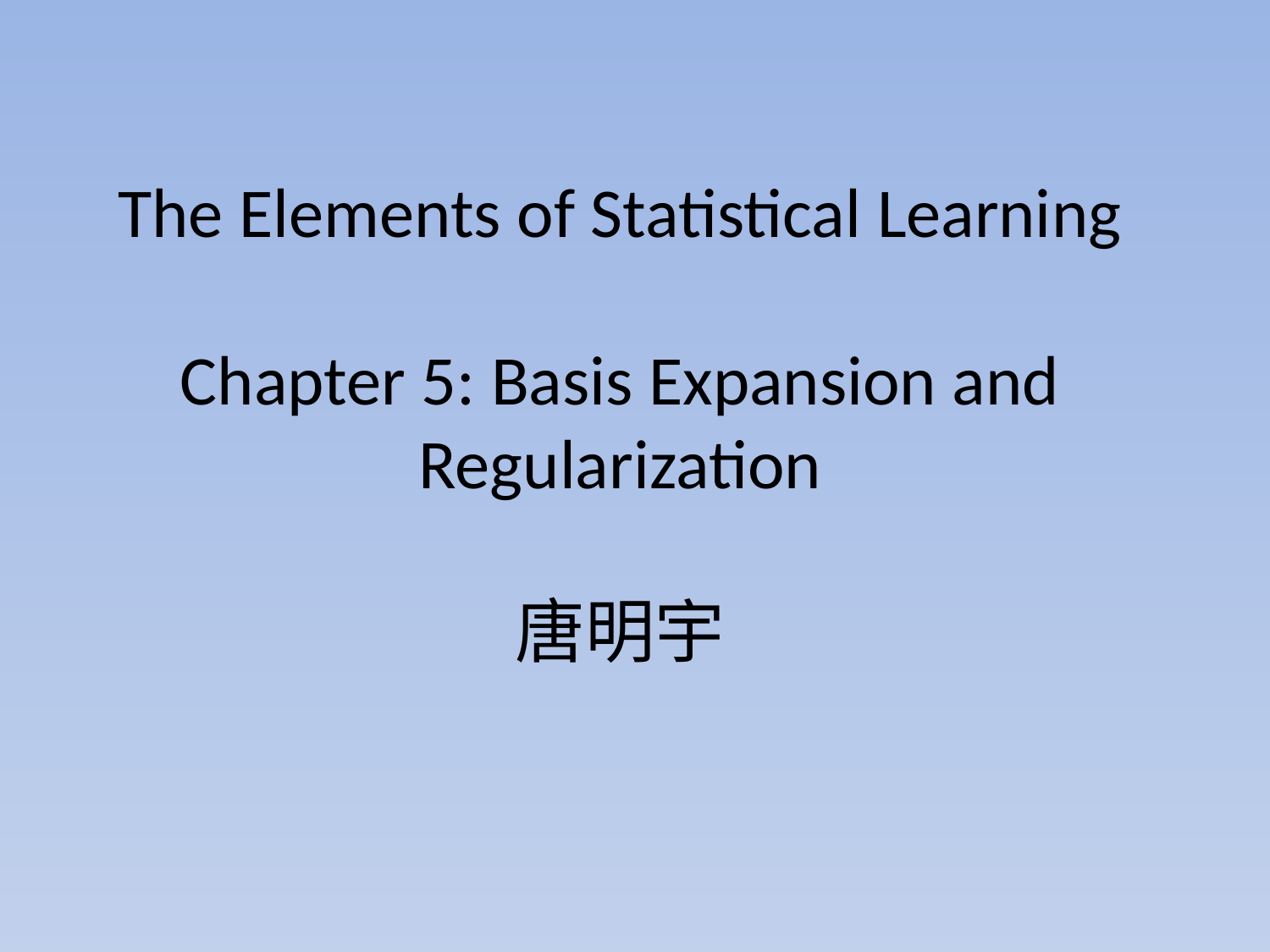

# The Elements of Statistical Learning Chapter 5: Basis Expansion and Regularization 唐明宇